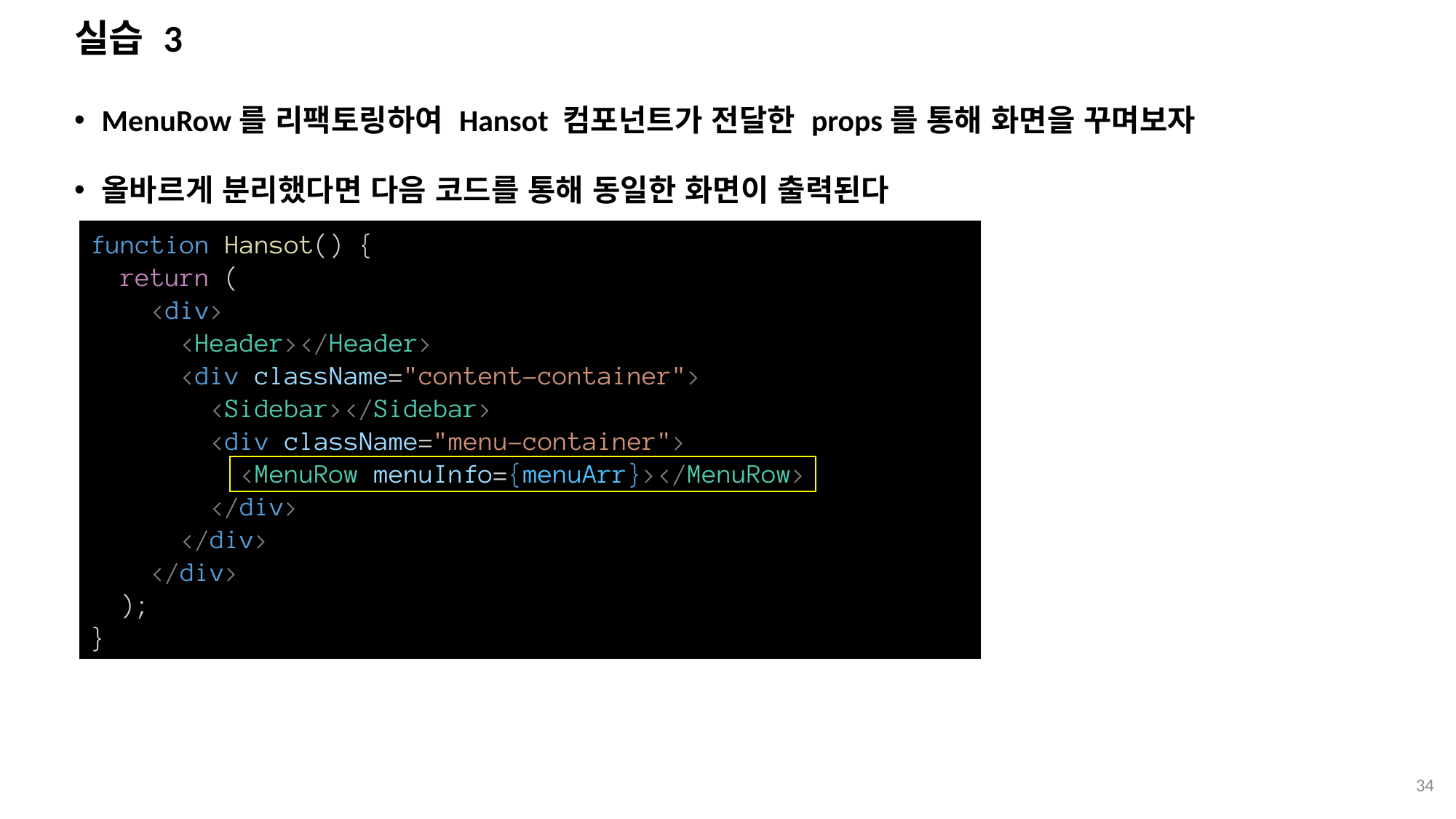

# 실습 3
MenuRow를 리팩토링하여 Hansot 컴포넌트가 전달한 props를 통해 화면을 꾸며보자
올바르게 분리했다면 다음 코드를 통해 동일한 화면이 출력된다

function Hansot() {
  return (
    <div>
      <Header></Header>
      <div className="content-container">
        <Sidebar></Sidebar>
        <div className="menu-container">
          <MenuRow menuInfo={menuArr}></MenuRow>
        </div>
      </div>
    </div>
  );
}

34